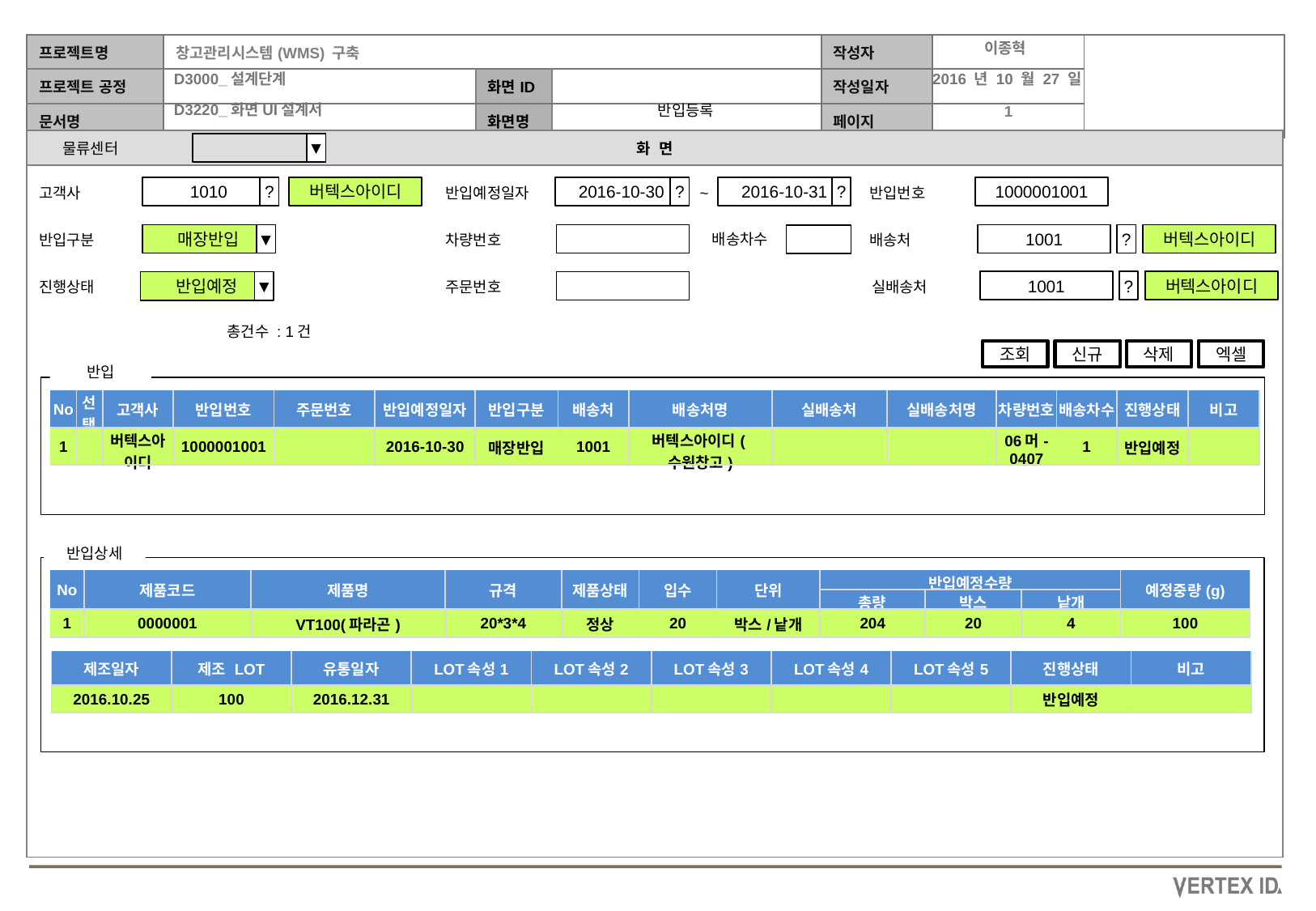

이종혁
2016 년 10 월 27 일
반입등록
물류센터

▼
▼
고객사
1010
?
버텍스아이디
반입예정일자
2016-10-30
?
~
2016-10-31
?
반입번호
1000001001
배송차수
반입구분
매장반입
▼
차량번호

배송처
1001
?
버텍스아이디

실배송처
1001
?
버텍스아이디
주문번호

진행상태
반입예정
▼
총건수 : 1건
조회
신규
삭제
엑셀
반입

| No | 선택 | 고객사 | 반입번호 | 주문번호 | 반입예정일자 | 반입구분 | 배송처 | 배송처명 | 실배송처 | 실배송처명 | 차량번호 | 배송차수 | 진행상태 | 비고 |
| --- | --- | --- | --- | --- | --- | --- | --- | --- | --- | --- | --- | --- | --- | --- |
| 1 |  | 버텍스아이디 | 1000001001 |  | 2016-10-30 | 매장반입 | 1001 | 버텍스아이디(수원창고) |  |  | 06머-0407 | 1 | 반입예정 |  |
반입상세

| No | 제품코드 | 제품명 | 규격 | 제품상태 | 입수 | 단위 | 반입예정수량 |  |  | 예정중량(g) |
| --- | --- | --- | --- | --- | --- | --- | --- | --- | --- | --- |
|  |  |  |  |  |  |  | 총량 | 박스 | 낱개 |  |
| 1 | 0000001 | VT100(파라곤) | 20\*3\*4 | 정상 | 20 | 박스/낱개 | 204 | 20 | 4 | 100 |
| 제조일자 | 제조 LOT | 유통일자 | LOT속성1 | LOT속성2 | LOT속성3 | LOT속성4 | LOT속성5 | 진행상태 | 비고 |
| --- | --- | --- | --- | --- | --- | --- | --- | --- | --- |
| 2016.10.25 | 100 | 2016.12.31 |  |  |  |  |  | 반입예정 |  |